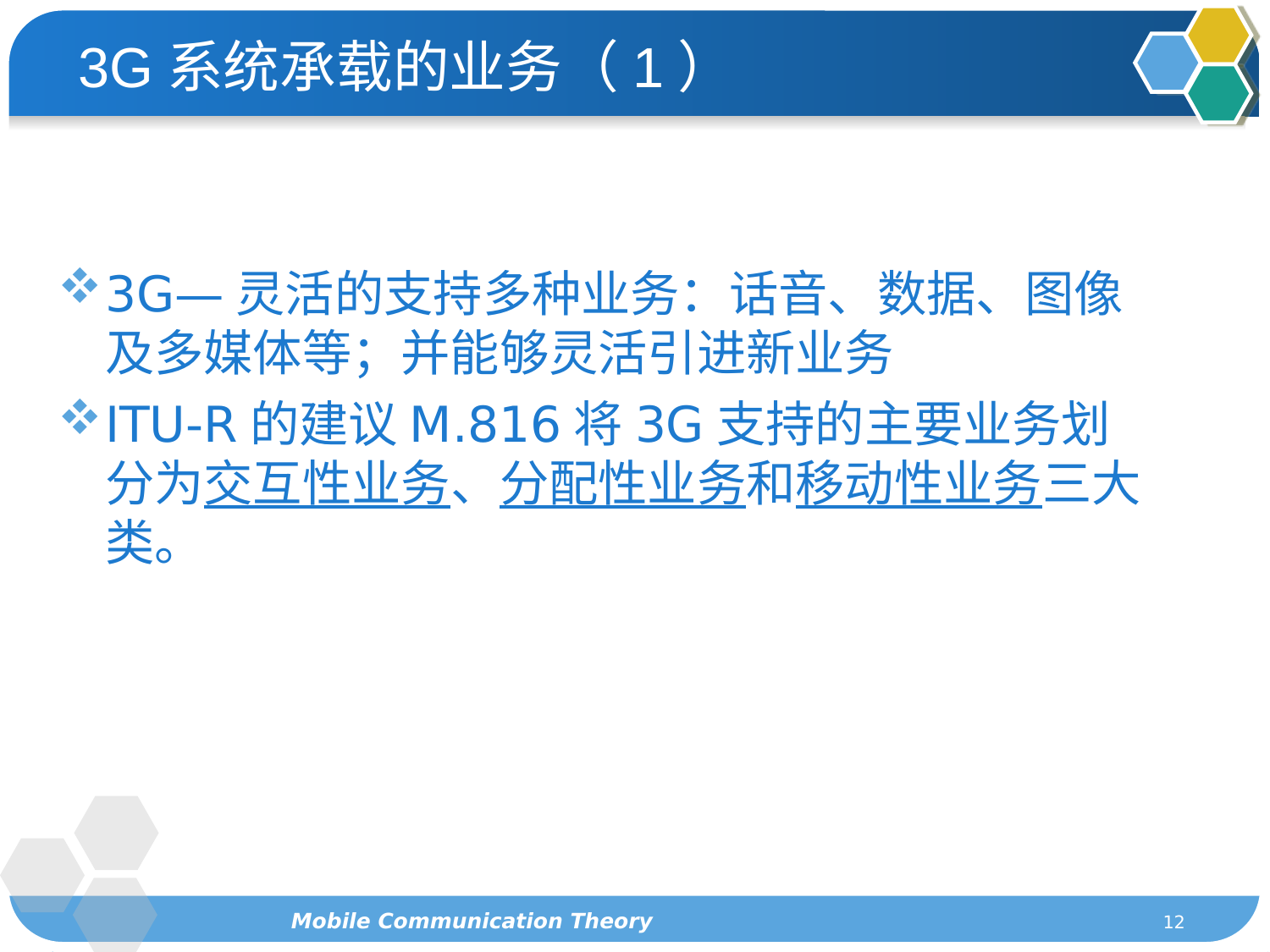

3G系统承载的业务（1）
3G—灵活的支持多种业务：话音、数据、图像及多媒体等；并能够灵活引进新业务
ITU-R的建议M.816将3G支持的主要业务划分为交互性业务、分配性业务和移动性业务三大类。
Mobile Communication Theory